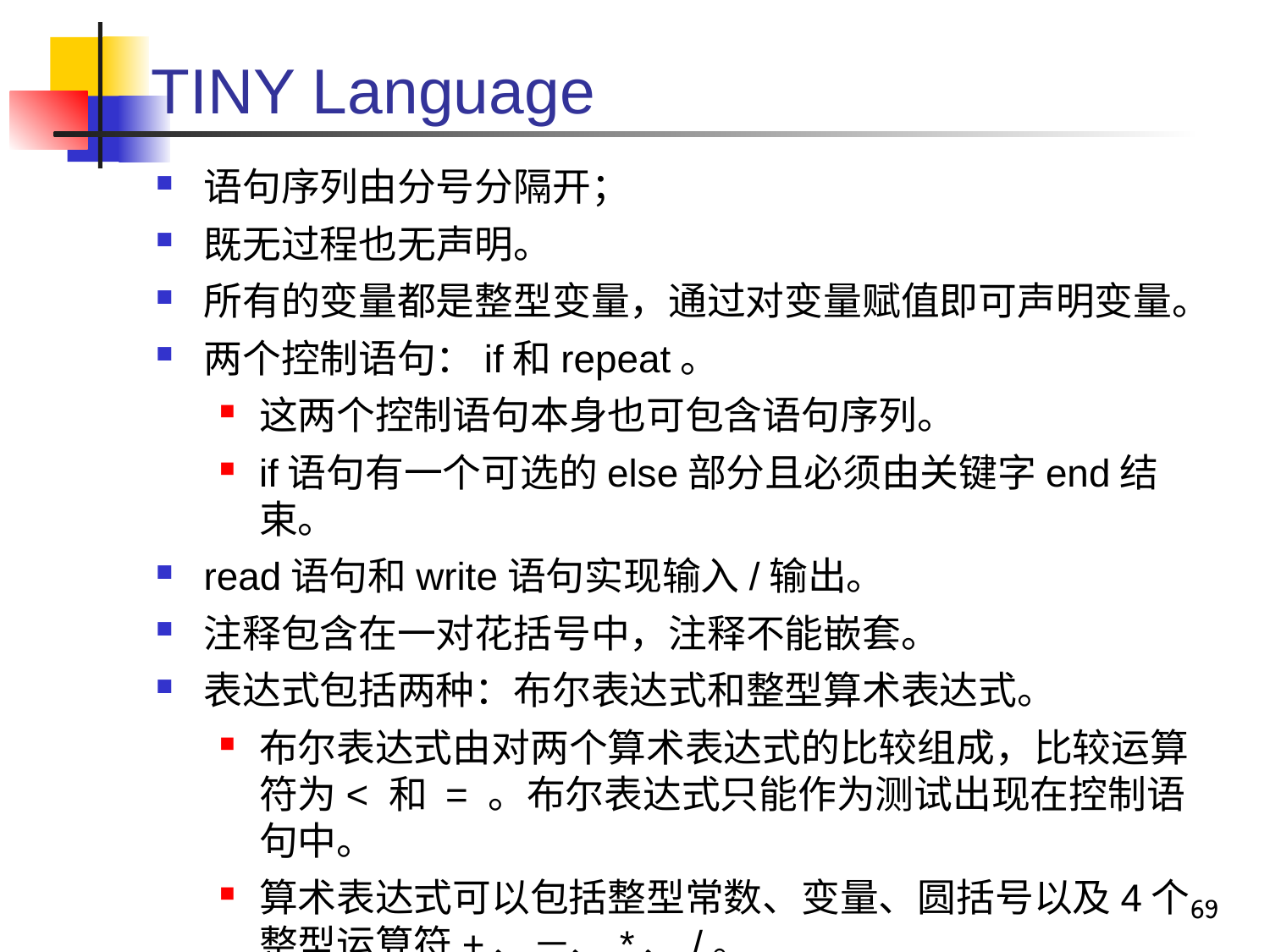

# TINY Language
语句序列由分号分隔开；
既无过程也无声明。
所有的变量都是整型变量，通过对变量赋值即可声明变量。
两个控制语句：if和repeat。
这两个控制语句本身也可包含语句序列。
if语句有一个可选的else部分且必须由关键字end结束。
read语句和write语句实现输入/输出。
注释包含在一对花括号中，注释不能嵌套。
表达式包括两种：布尔表达式和整型算术表达式。
布尔表达式由对两个算术表达式的比较组成，比较运算符为< 和 = 。布尔表达式只能作为测试出现在控制语句中。
算术表达式可以包括整型常数、变量、圆括号以及4个整型运算符+、－、*、/。
69